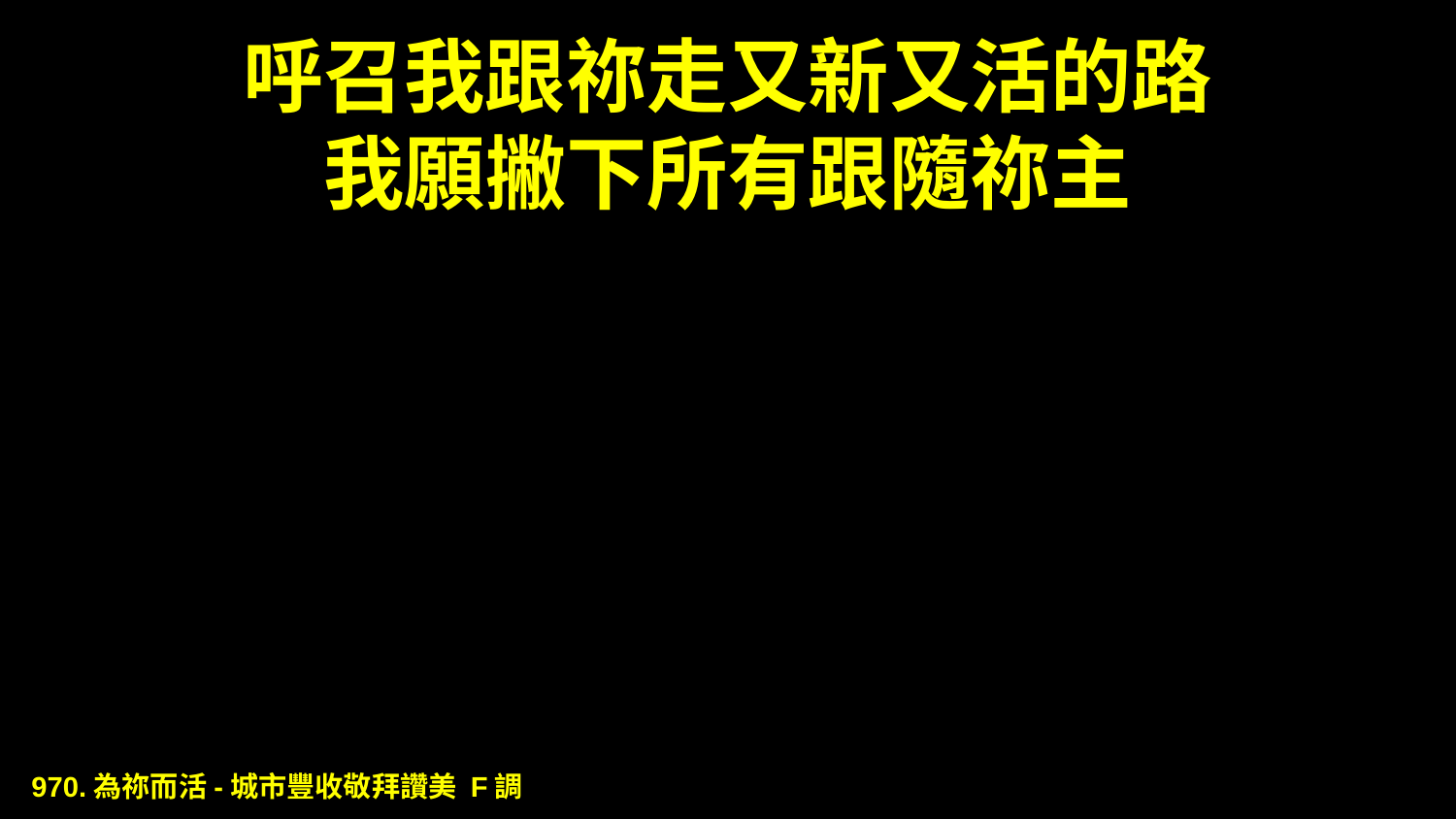

# 呼召我跟祢走又新又活的路 我願撇下所有跟隨祢主
970.為祢而活-城市豐收敬拜讚美 F調